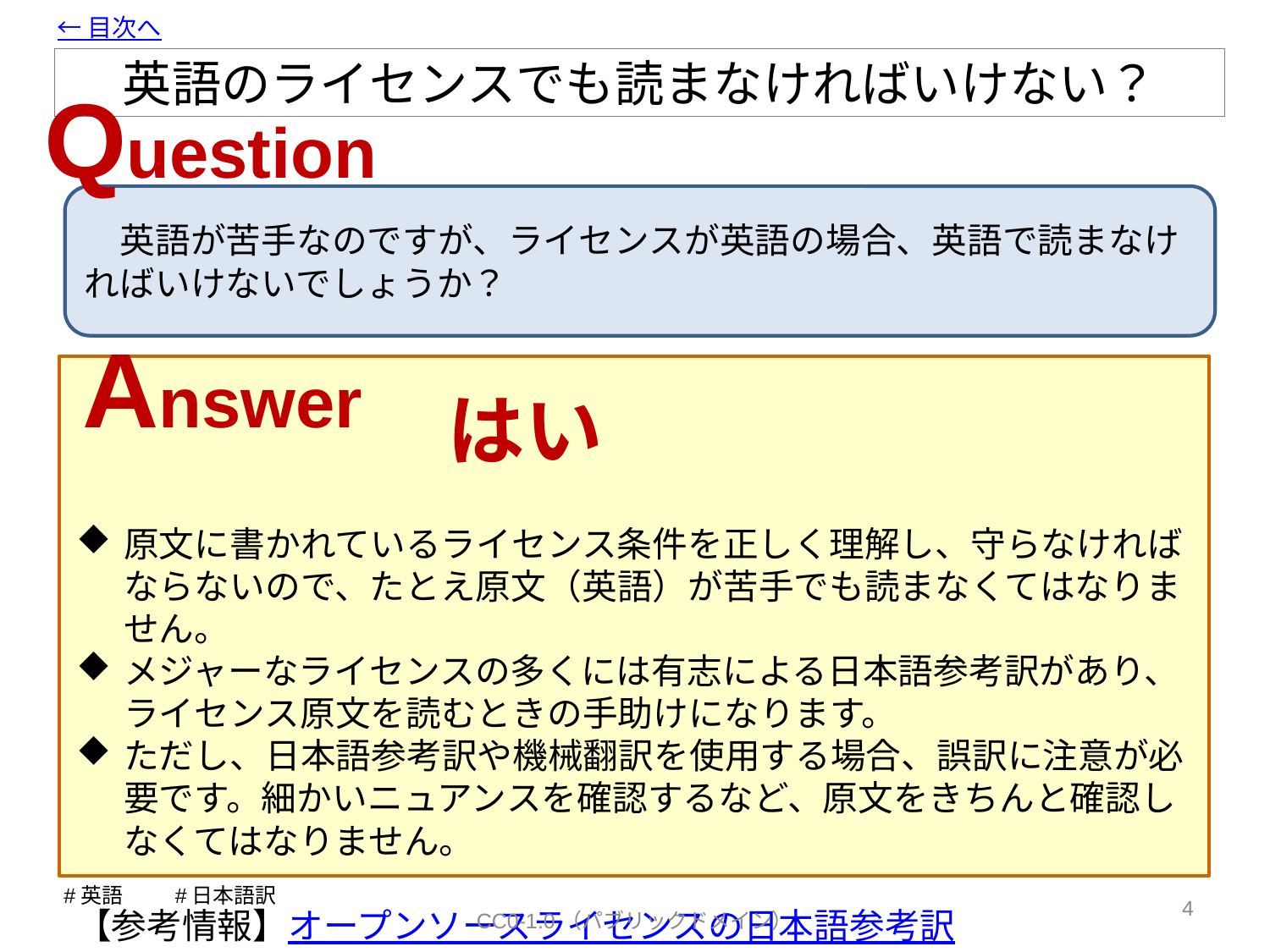

← 目次へ
# 英語のライセンスでも読まなければいけない？
Question
　英語が苦手なのですが、ライセンスが英語の場合、英語で読まなければいけないでしょうか？
Answer

はい
原文に書かれているライセンス条件を正しく理解し、守らなければならないので、たとえ原文（英語）が苦手でも読まなくてはなりません。
メジャーなライセンスの多くには有志による日本語参考訳があり、ライセンス原文を読むときの手助けになります。
ただし、日本語参考訳や機械翻訳を使用する場合、誤訳に注意が必要です。細かいニュアンスを確認するなど、原文をきちんと確認しなくてはなりません。

【参考情報】オープンソースライセンスの日本語参考訳
#英語　　 #日本語訳
4
CC0-1.0（パブリックドメイン）